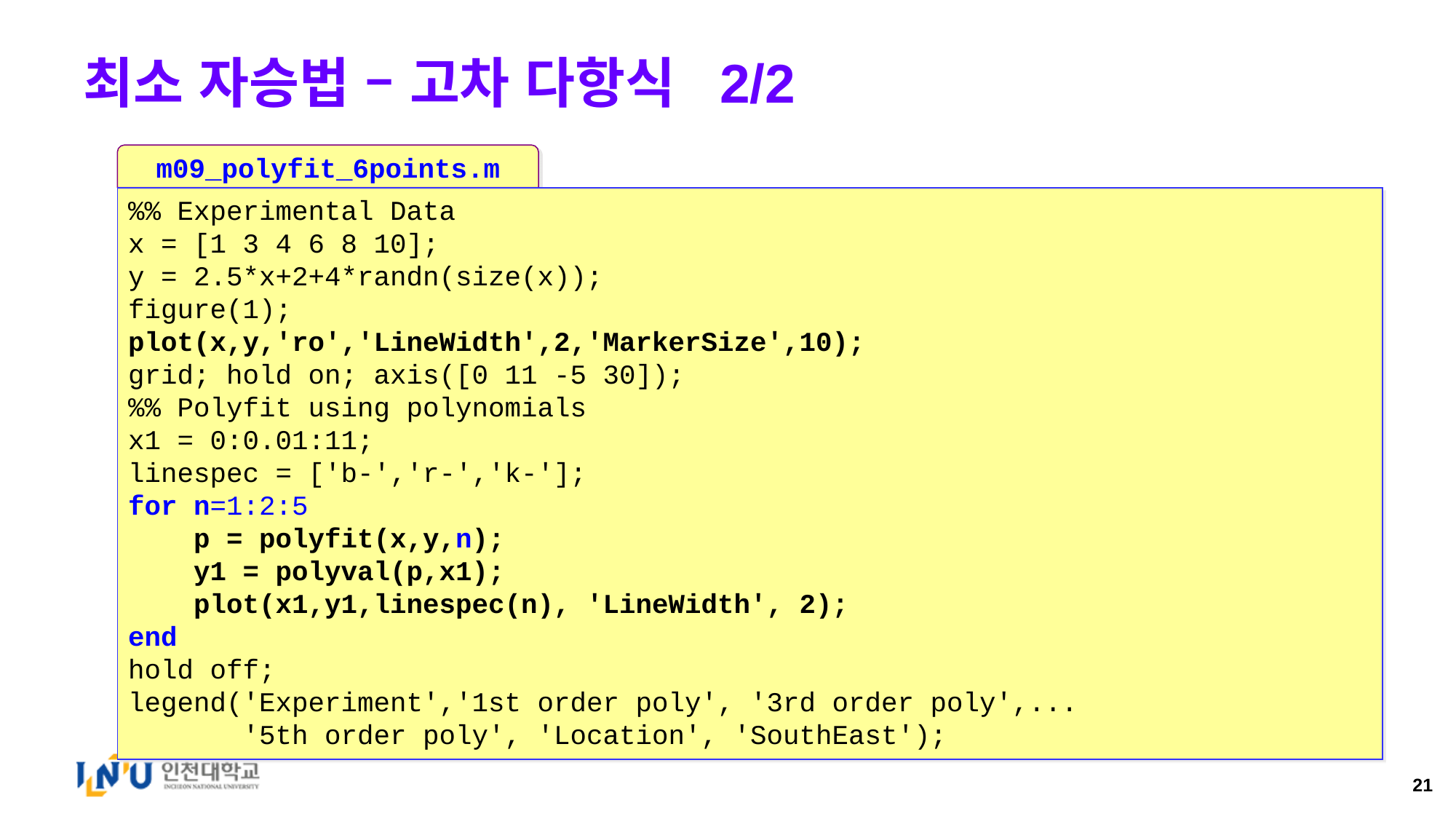

# 최소 자승법 – 고차 다항식  2/2
m09_polyfit_6points.m
%% Experimental Data
x = [1 3 4 6 8 10];
y = 2.5*x+2+4*randn(size(x));
figure(1);
plot(x,y,'ro','LineWidth',2,'MarkerSize',10);
grid; hold on; axis([0 11 -5 30]);
%% Polyfit using polynomials
x1 = 0:0.01:11;
linespec = ['b-','r-','k-'];
for n=1:2:5
    p = polyfit(x,y,n);
    y1 = polyval(p,x1);
    plot(x1,y1,linespec(n), 'LineWidth', 2);
end
hold off;
legend('Experiment','1st order poly', '3rd order poly',...
       '5th order poly', 'Location', 'SouthEast');

21